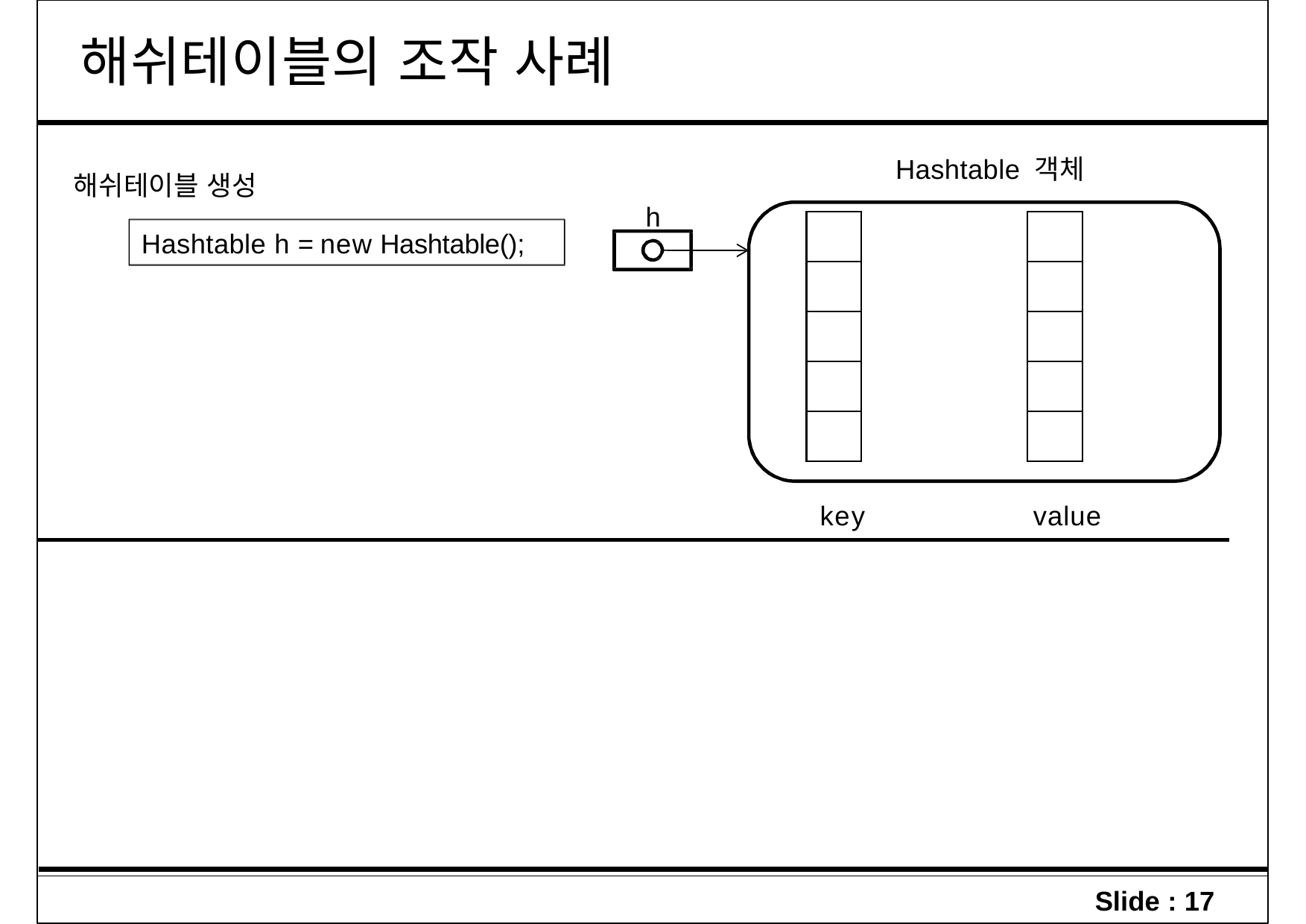

# 해쉬테이블의 조작 사례
Hashtable 객체
해쉬테이블 생성
h

Hashtable h = new Hashtable();

key
value

Slide : 17